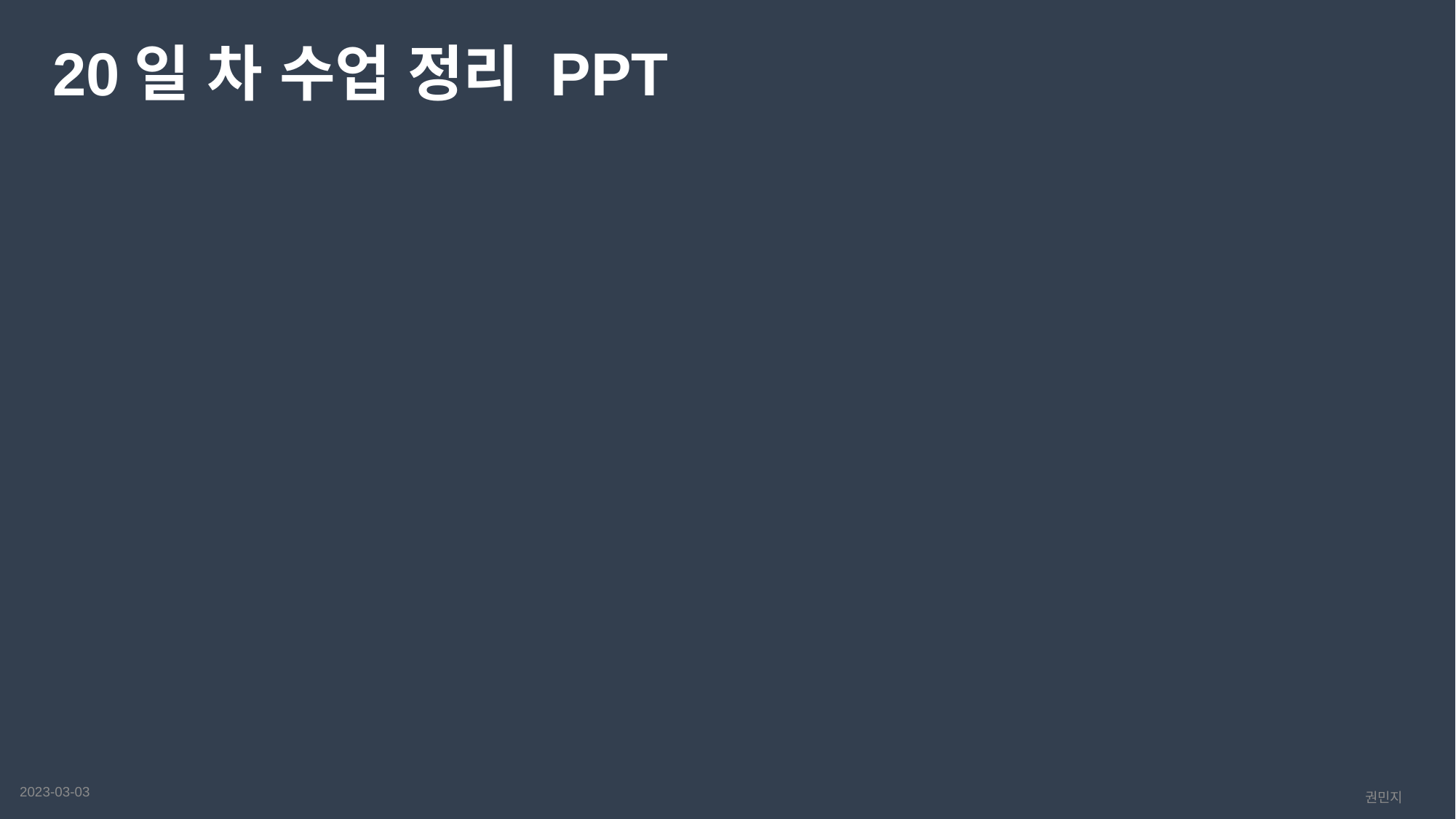

20일 차 수업 정리 PPT
2023-03-03
권민지